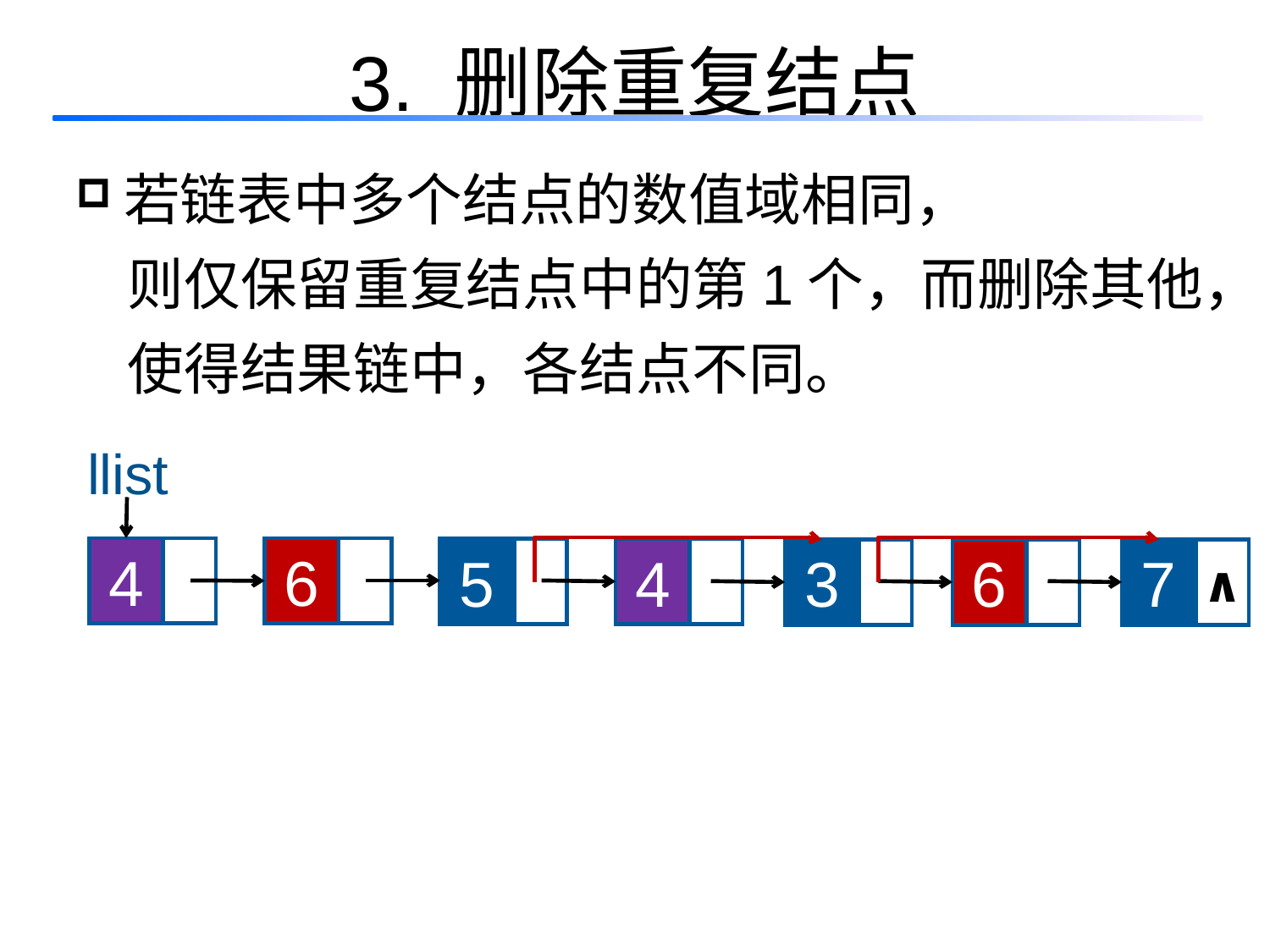

3. 删除重复结点

若链表中多个结点的数值域相同，
   则仅保留重复结点中的第1个，而删除其他，
   使得结果链中，各结点不同。
llist
4

6

5

4

3

6

7
 ∧